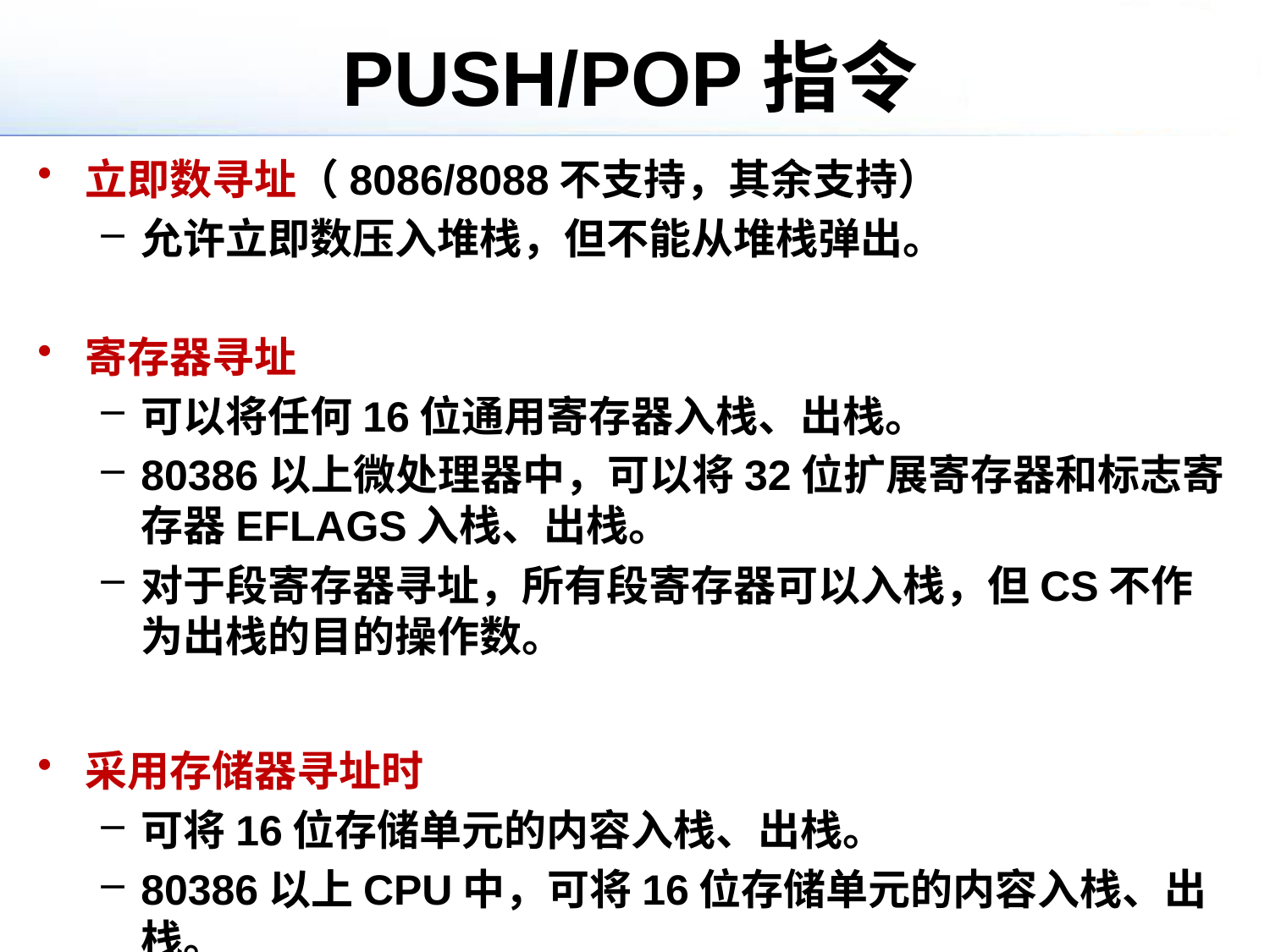

# PUSH/POP指令
立即数寻址（8086/8088不支持，其余支持）
允许立即数压入堆栈，但不能从堆栈弹出。

寄存器寻址
可以将任何16位通用寄存器入栈、出栈。
80386以上微处理器中，可以将32位扩展寄存器和标志寄存器EFLAGS入栈、出栈。
对于段寄存器寻址，所有段寄存器可以入栈，但CS不作为出栈的目的操作数。

采用存储器寻址时
可将16位存储单元的内容入栈、出栈。
80386以上CPU中，可将16位存储单元的内容入栈、出栈。